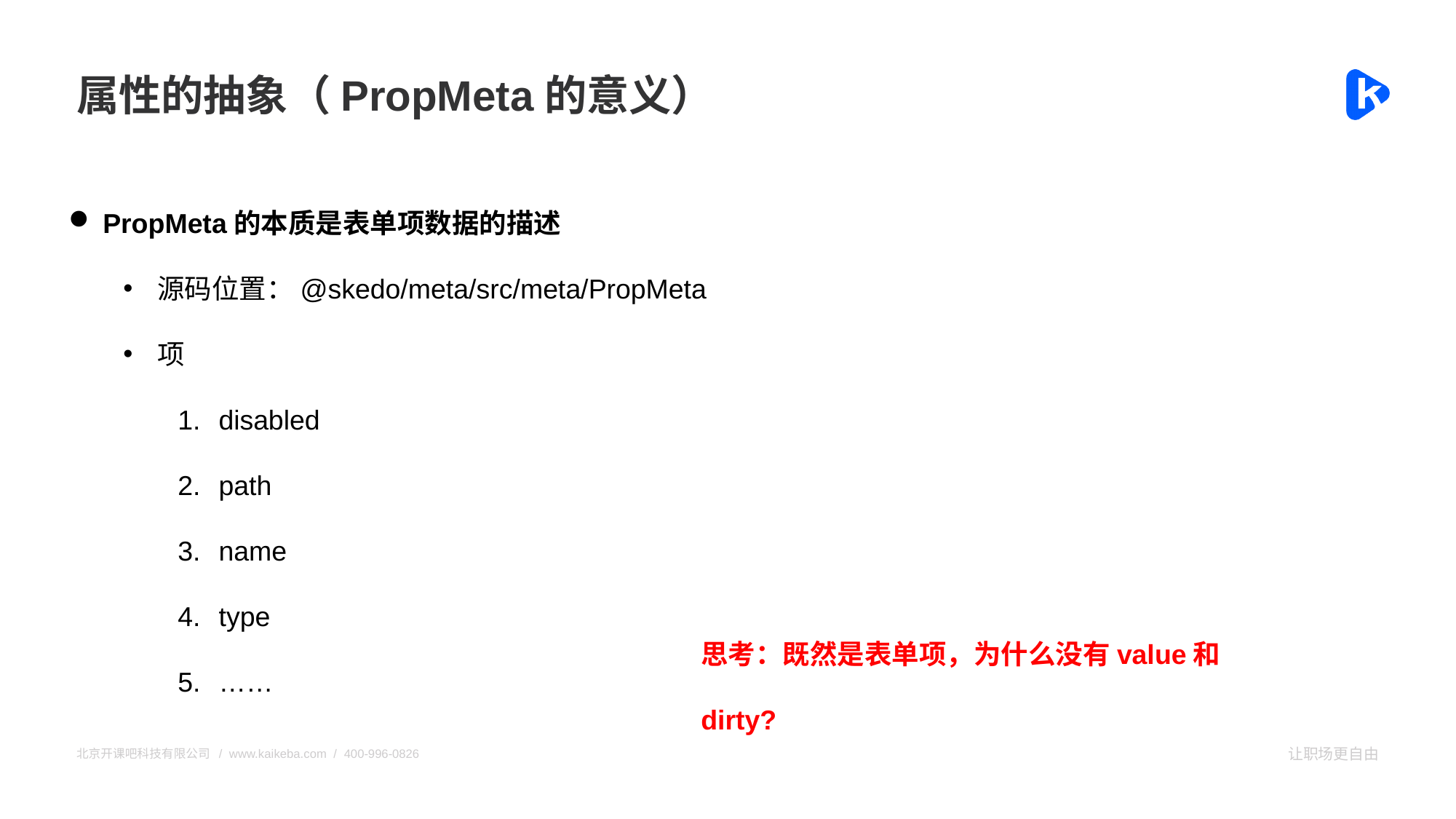

属性的抽象（PropMeta的意义）
PropMeta的本质是表单项数据的描述
源码位置：@skedo/meta/src/meta/PropMeta
项
disabled
path
name
type
……

思考：既然是表单项，为什么没有value和dirty?